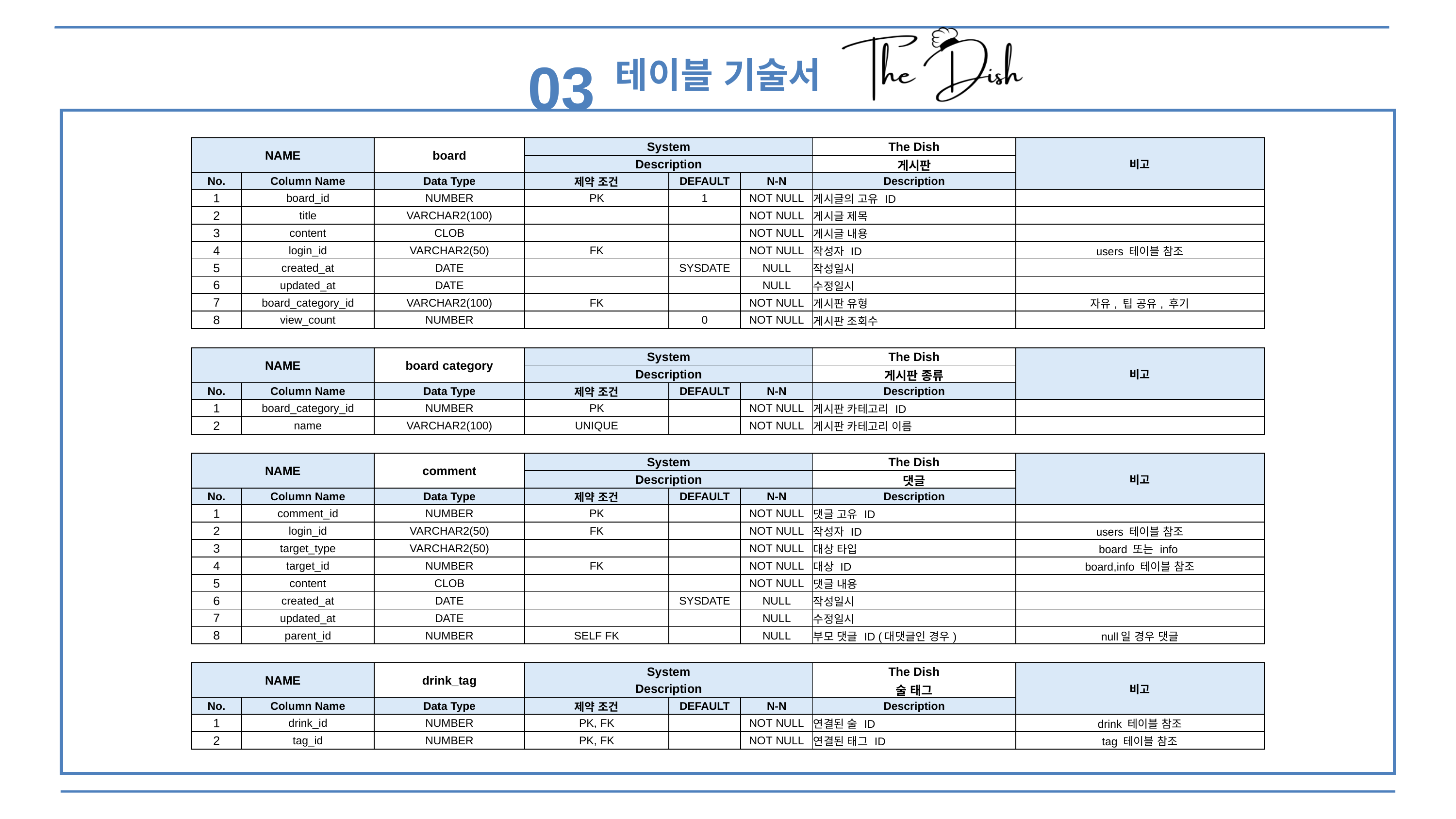

03
테이블 기술서

| NAME |  | board | System |  |  | The Dish | 비고 |
| --- | --- | --- | --- | --- | --- | --- | --- |
|  |  |  | Description |  |  | 게시판 |  |
| No. | Column Name | Data Type | 제약 조건 | DEFAULT | N-N | Description |  |
| 1 | board\_id | NUMBER | PK | 1 | NOT NULL | 게시글의 고유 ID |  |
| 2 | title | VARCHAR2(100) |  |  | NOT NULL | 게시글 제목 |  |
| 3 | content | CLOB |  |  | NOT NULL | 게시글 내용 |  |
| 4 | login\_id | VARCHAR2(50) | FK |  | NOT NULL | 작성자 ID | users 테이블 참조 |
| 5 | created\_at | DATE |  | SYSDATE | NULL | 작성일시 |  |
| 6 | updated\_at | DATE |  |  | NULL | 수정일시 |  |
| 7 | board\_category\_id | VARCHAR2(100) | FK |  | NOT NULL | 게시판 유형 | 자유, 팁 공유, 후기 |
| 8 | view\_count | NUMBER |  | 0 | NOT NULL | 게시판 조회수 |  |
| NAME |  | board category | System |  |  | The Dish | 비고 |
| --- | --- | --- | --- | --- | --- | --- | --- |
|  |  |  | Description |  |  | 게시판 종류 |  |
| No. | Column Name | Data Type | 제약 조건 | DEFAULT | N-N | Description |  |
| 1 | board\_category\_id | NUMBER | PK |  | NOT NULL | 게시판 카테고리 ID |  |
| 2 | name | VARCHAR2(100) | UNIQUE |  | NOT NULL | 게시판 카테고리 이름 |  |
| NAME |  | comment | System |  |  | The Dish | 비고 |
| --- | --- | --- | --- | --- | --- | --- | --- |
|  |  |  | Description |  |  | 댓글 |  |
| No. | Column Name | Data Type | 제약 조건 | DEFAULT | N-N | Description |  |
| 1 | comment\_id | NUMBER | PK |  | NOT NULL | 댓글 고유 ID |  |
| 2 | login\_id | VARCHAR2(50) | FK |  | NOT NULL | 작성자 ID | users 테이블 참조 |
| 3 | target\_type | VARCHAR2(50) |  |  | NOT NULL | 대상 타입 | board 또는 info |
| 4 | target\_id | NUMBER | FK |  | NOT NULL | 대상 ID | board,info 테이블 참조 |
| 5 | content | CLOB |  |  | NOT NULL | 댓글 내용 |  |
| 6 | created\_at | DATE |  | SYSDATE | NULL | 작성일시 |  |
| 7 | updated\_at | DATE |  |  | NULL | 수정일시 |  |
| 8 | parent\_id | NUMBER | SELF FK |  | NULL | 부모 댓글 ID (대댓글인 경우) | null일 경우 댓글 |
| NAME |  | drink\_tag | System |  |  | The Dish | 비고 |
| --- | --- | --- | --- | --- | --- | --- | --- |
|  |  |  | Description |  |  | 술 태그 |  |
| No. | Column Name | Data Type | 제약 조건 | DEFAULT | N-N | Description |  |
| 1 | drink\_id | NUMBER | PK, FK |  | NOT NULL | 연결된 술 ID | drink 테이블 참조 |
| 2 | tag\_id | NUMBER | PK, FK |  | NOT NULL | 연결된 태그 ID | tag 테이블 참조 |